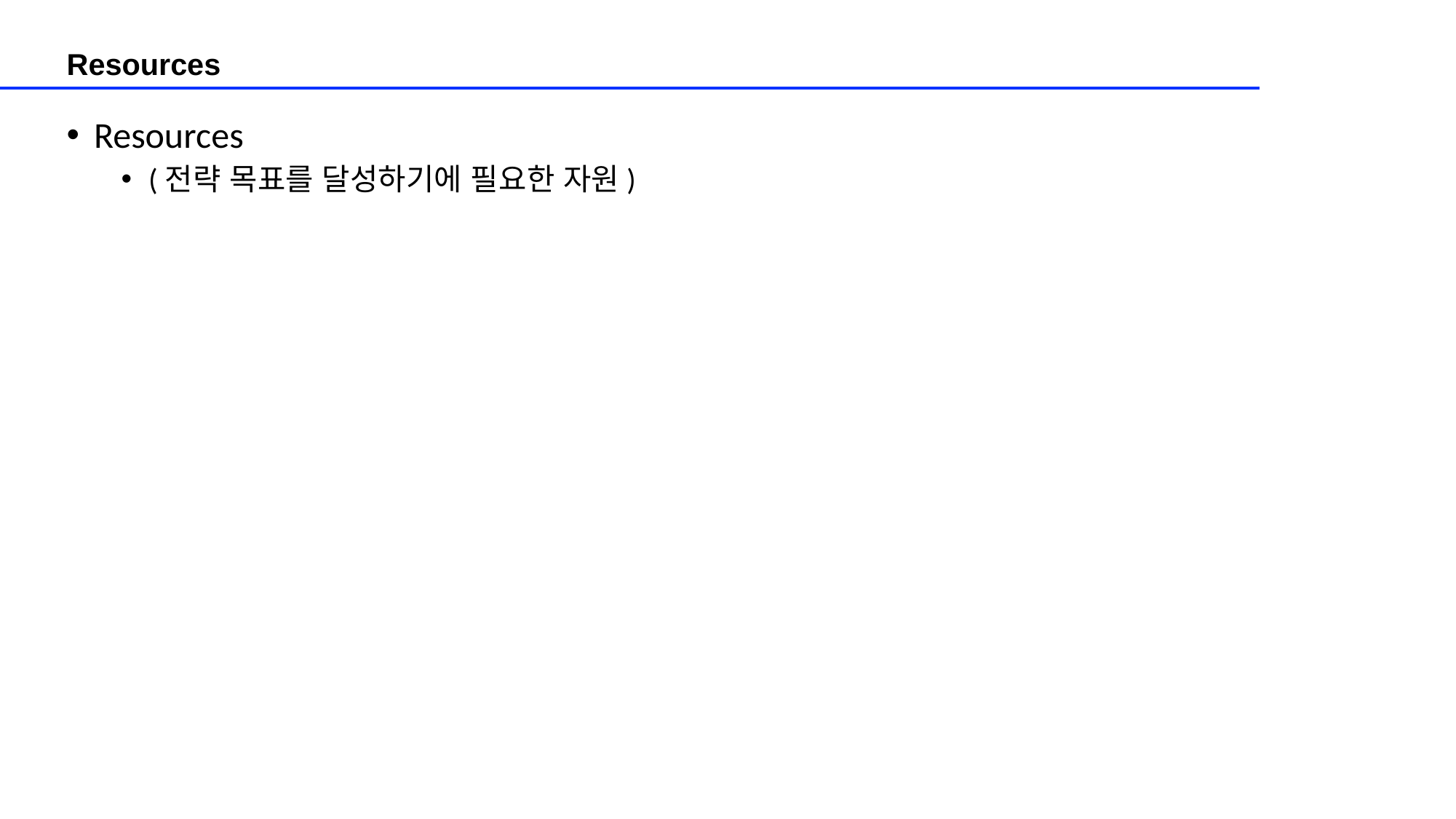

# Resources
Resources
(전략 목표를 달성하기에 필요한 자원)